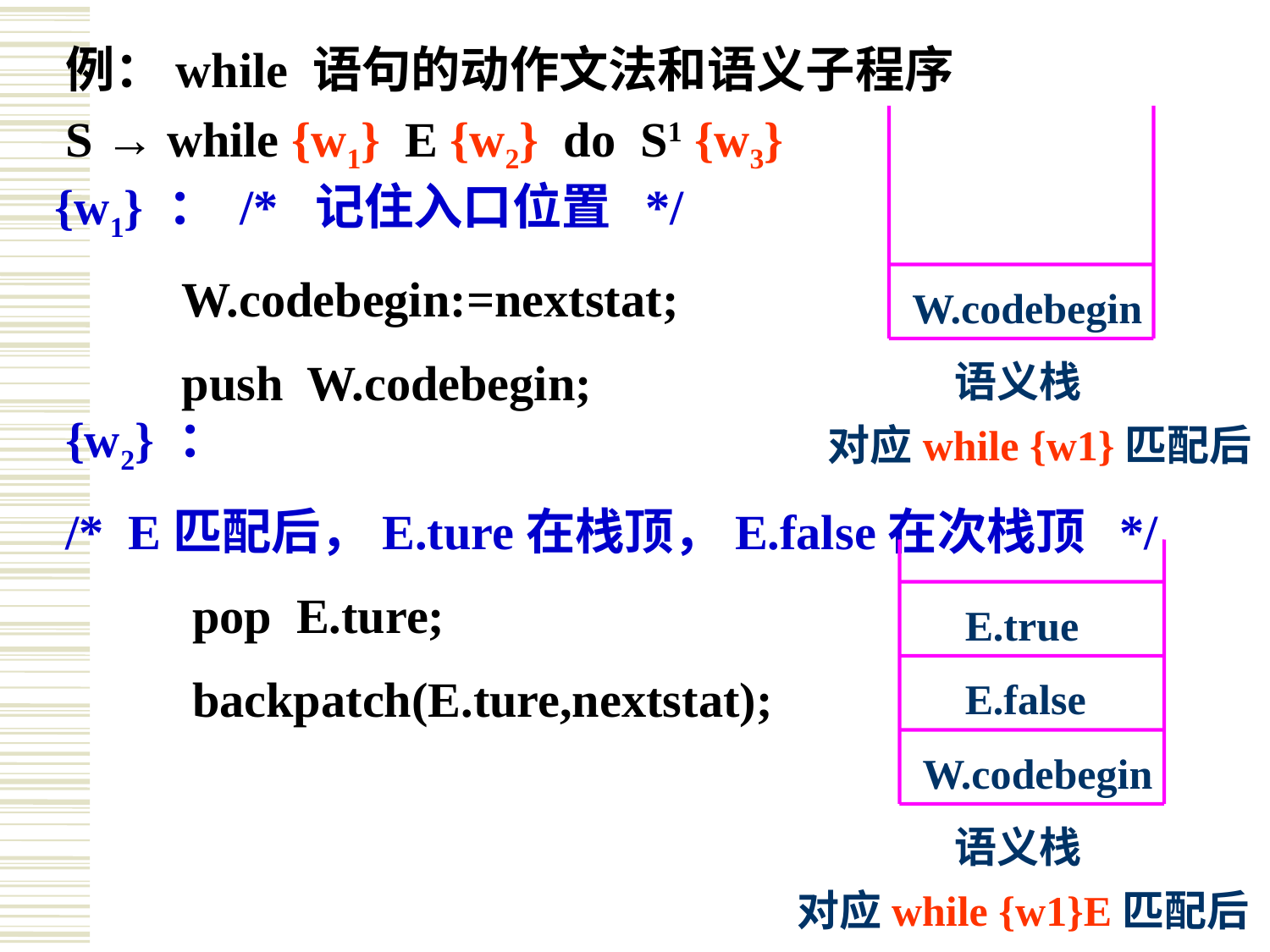

例：while 语句的动作文法和语义子程序
S → while {w1}  E {w2}  do  S1 {w3}

W.codebegin

语义栈
            对应while {w1}匹配后
{w1} ： /*  记住入口位置  */
	W.codebegin:=nextstat;
	push  W.codebegin;
{w2} ：
/*  E匹配后，E.ture在栈顶，E.false在次栈顶  */
	pop  E.ture;
	backpatch(E.ture,nextstat);

E.true

E.false

W.codebegin

语义栈
           对应while {w1}E匹配后